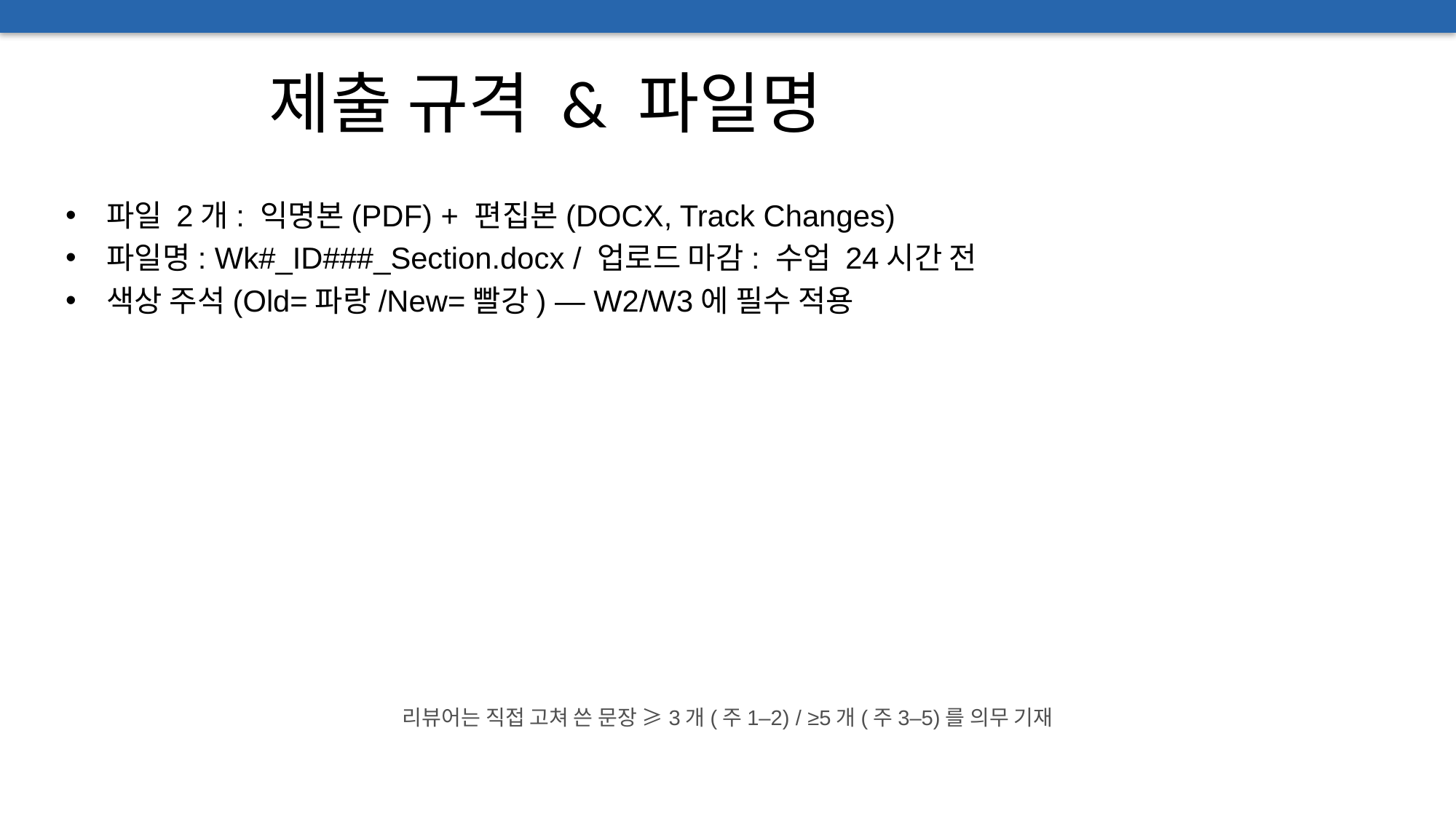

# 제출 규격 & 파일명
파일 2개: 익명본(PDF) + 편집본(DOCX, Track Changes)
파일명: Wk#_ID###_Section.docx / 업로드 마감: 수업 24시간 전
색상 주석(Old=파랑/New=빨강) — W2/W3에 필수 적용
리뷰어는 직접 고쳐 쓴 문장 ≥3개(주1–2) / ≥5개(주3–5)를 의무 기재